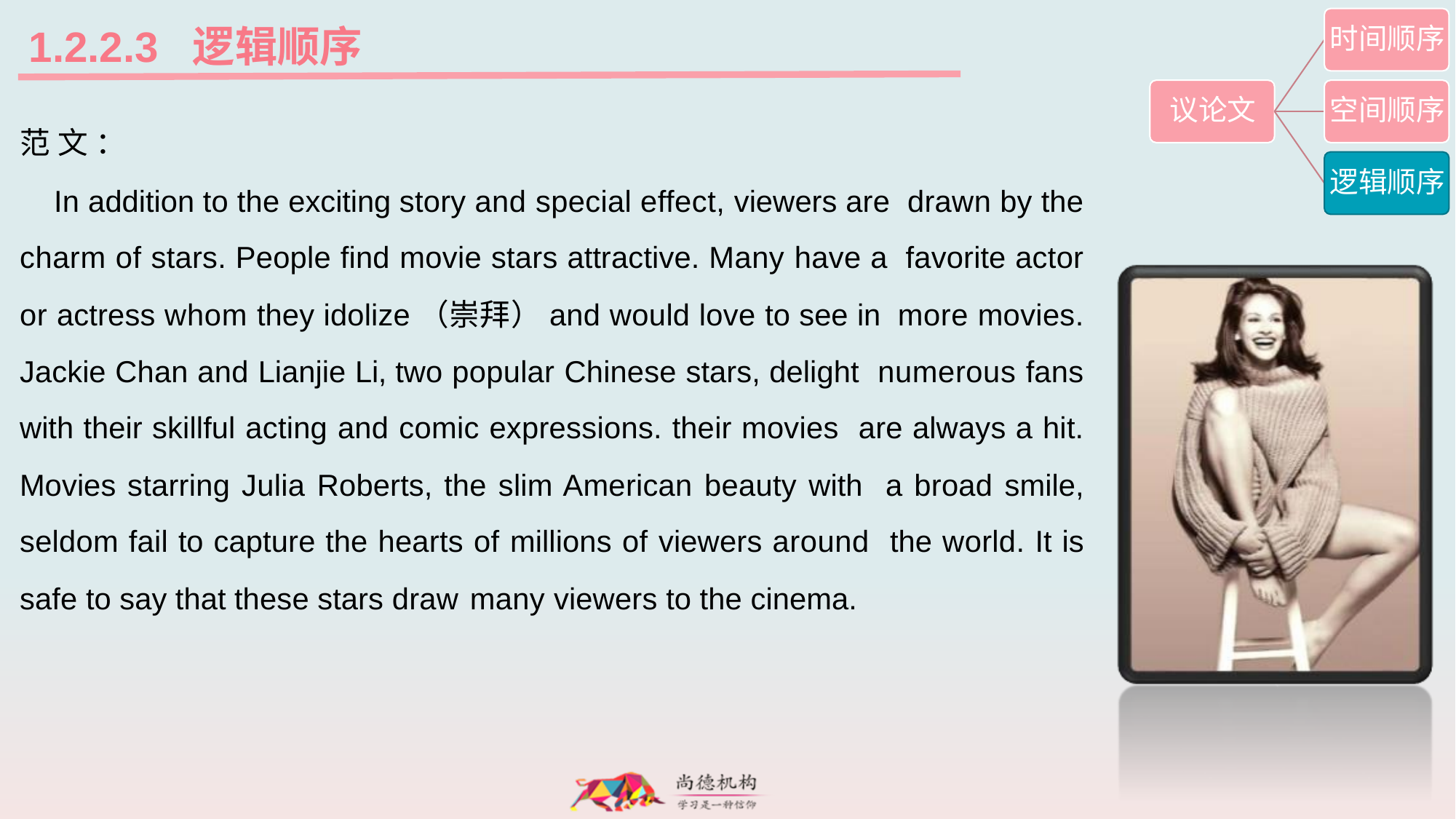

议论文

时间顺序

空间顺序

逻辑顺序
1.2.2.3  逻辑顺序
范 文 ：
    In addition to the exciting story and special effect, viewers are  drawn by the charm of stars. People find movie stars attractive. Many have a  favorite actor or actress whom they idolize（崇拜）and would love to see in  more movies. Jackie Chan and Lianjie Li, two popular Chinese stars, delight  numerous fans with their skillful acting and comic expressions. their movies  are always a hit. Movies starring Julia Roberts, the slim American beauty with  a broad smile, seldom fail to capture the hearts of millions of viewers around  the world. It is safe to say that these stars draw many viewers to the cinema.